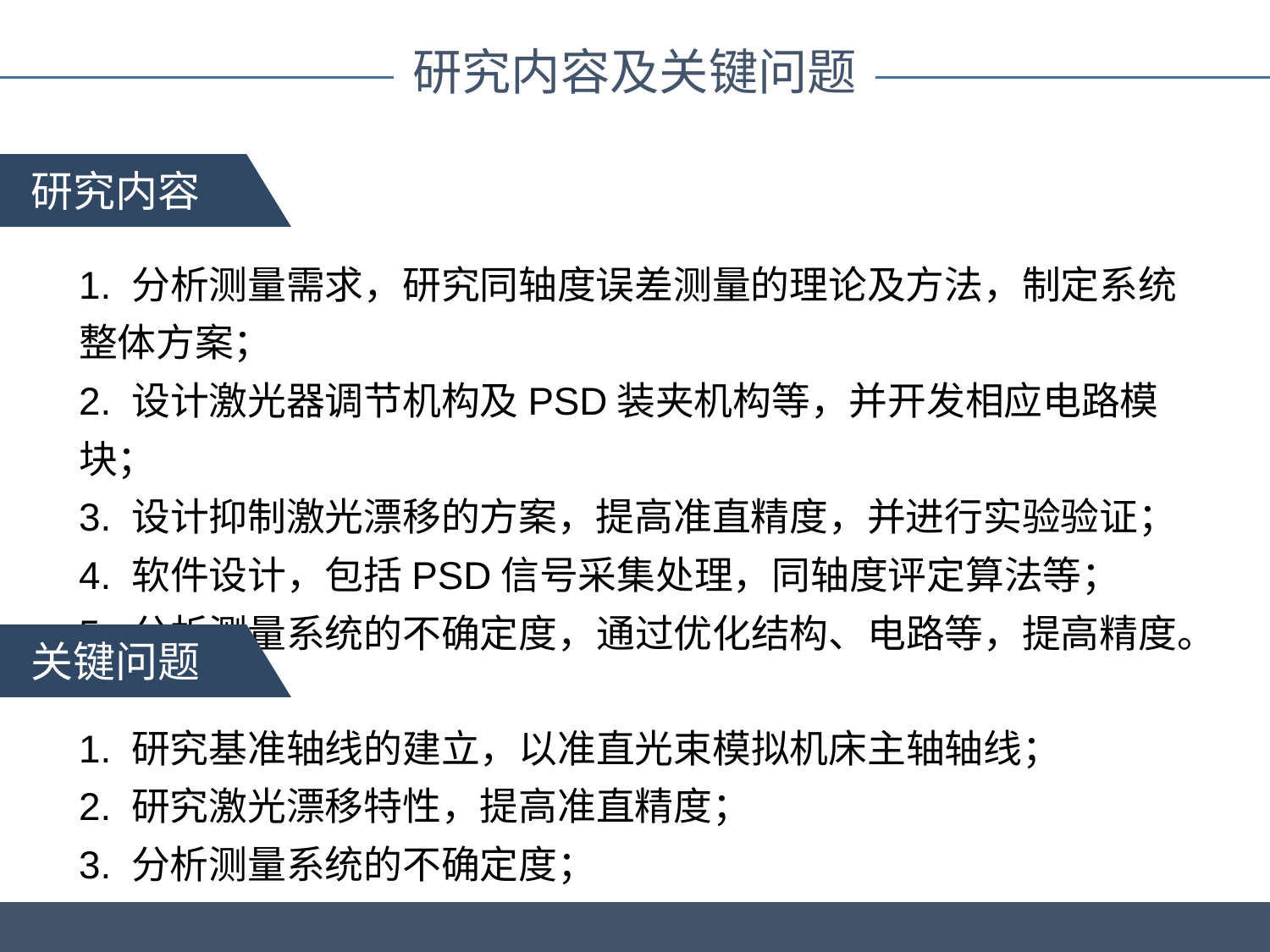

研究内容及关键问题

研究内容

1. 分析测量需求，研究同轴度误差测量的理论及方法，制定系统整体方案；
2. 设计激光器调节机构及PSD装夹机构等，并开发相应电路模块；
3. 设计抑制激光漂移的方案，提高准直精度，并进行实验验证；
4. 软件设计，包括PSD信号采集处理，同轴度评定算法等；
5. 分析测量系统的不确定度，通过优化结构、电路等，提高精度。

关键问题
1. 研究基准轴线的建立，以准直光束模拟机床主轴轴线；
2. 研究激光漂移特性，提高准直精度；
3. 分析测量系统的不确定度；